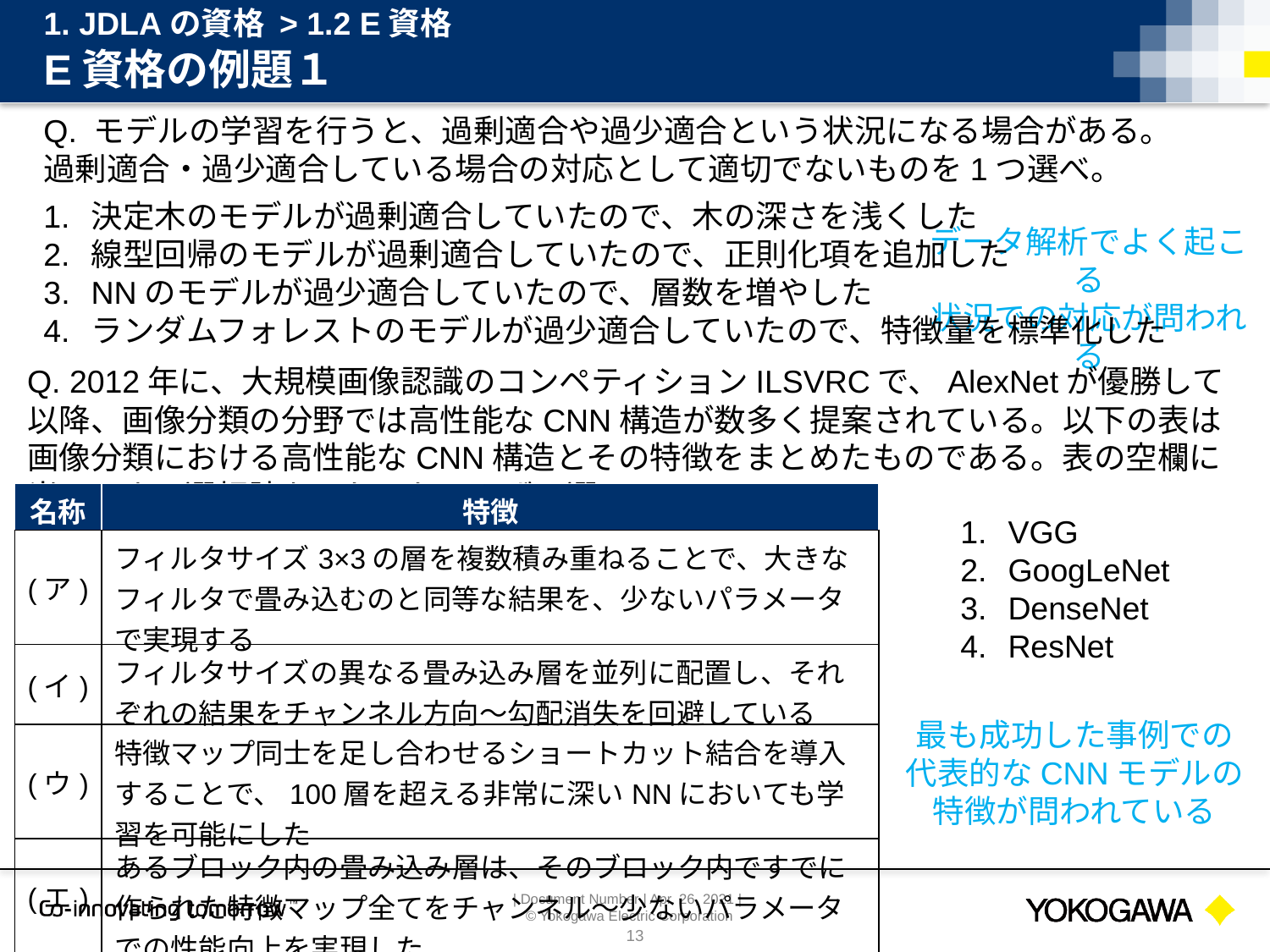

1. JDLAの資格 > 1.2 E資格
# E資格の例題１
Q. モデルの学習を行うと、過剰適合や過少適合という状況になる場合がある。過剰適合・過少適合している場合の対応として適切でないものを1つ選べ。
決定木のモデルが過剰適合していたので、木の深さを浅くした
線型回帰のモデルが過剰適合していたので、正則化項を追加した
NNのモデルが過少適合していたので、層数を増やした
ランダムフォレストのモデルが過少適合していたので、特徴量を標準化した
データ解析でよく起こる
状況での対応が問われる
Q. 2012年に、大規模画像認識のコンペティションILSVRCで、AlexNetが優勝して以降、画像分類の分野では高性能なCNN構造が数多く提案されている。以下の表は画像分類における高性能なCNN構造とその特徴をまとめたものである。表の空欄に当てはまる選択肢をそれぞれ1つずつ選べ。
| 名称 | 特徴 |
| --- | --- |
| (ア) | フィルタサイズ3×3の層を複数積み重ねることで、大きなフィルタで畳み込むのと同等な結果を、少ないパラメータで実現する |
| (イ) | フィルタサイズの異なる畳み込み層を並列に配置し、それぞれの結果をチャンネル方向～勾配消失を回避している |
| (ウ) | 特徴マップ同士を足し合わせるショートカット結合を導入することで、100層を超える非常に深いNNにおいても学習を可能にした |
| (エ) | あるブロック内の畳み込み層は、そのブロック内ですでに作られた特徴マップ全てをチャンネル～少ないパラメータでの性能向上を実現した |
VGG
GoogLeNet
DenseNet
ResNet
最も成功した事例での
代表的なCNNモデルの
特徴が問われている
13